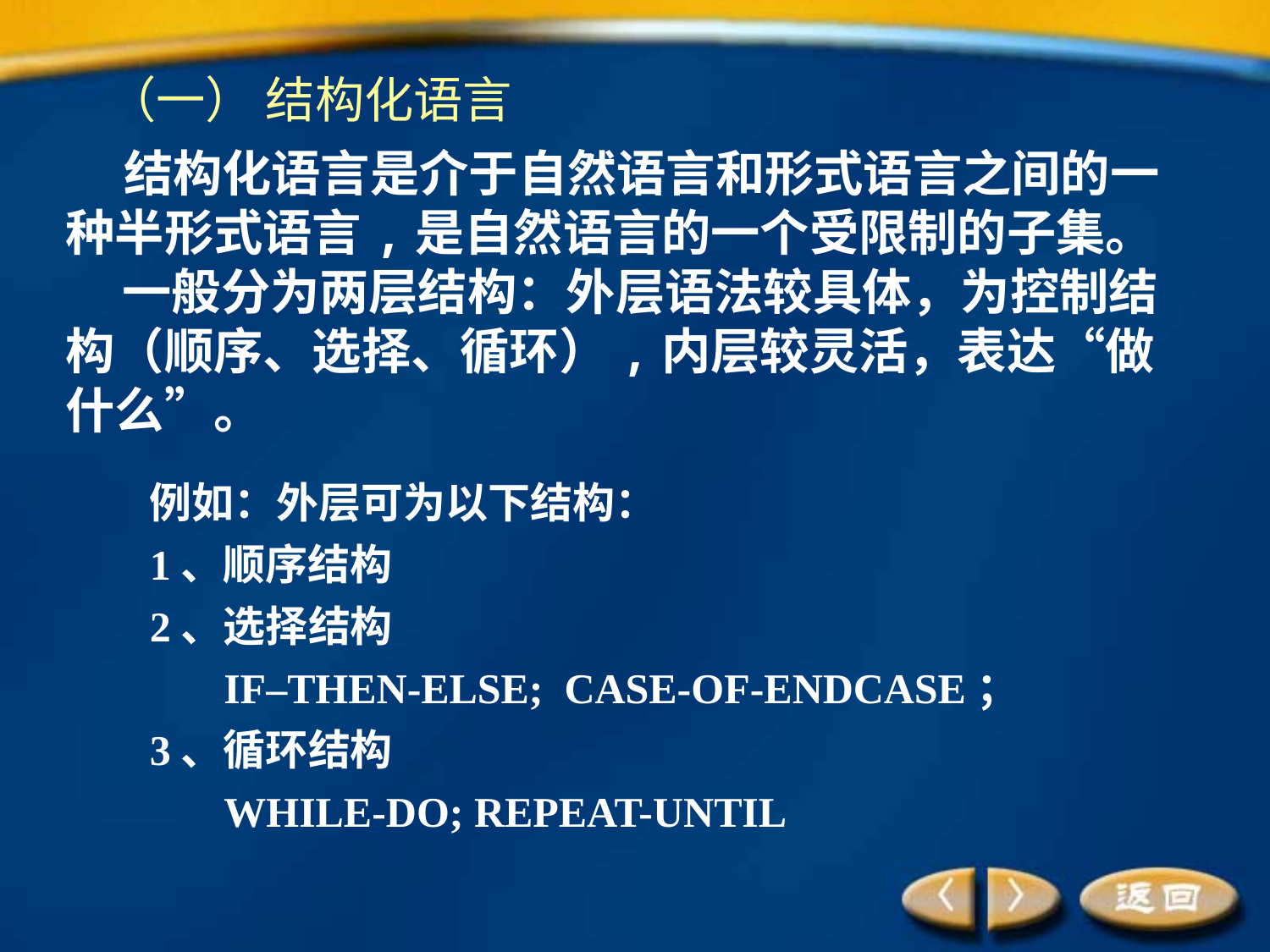

（一） 结构化语言
     结构化语言是介于自然语言和形式语言之间的一种半形式语言,是自然语言的一个受限制的子集。
    一般分为两层结构：外层语法较具体，为控制结构（顺序、选择、循环）,内层较灵活，表达“做什么”。
例如：外层可为以下结构：
1、顺序结构
2、选择结构
       IF–THEN-ELSE;  CASE-OF-ENDCASE；
3、循环结构
       WHILE-DO; REPEAT-UNTIL